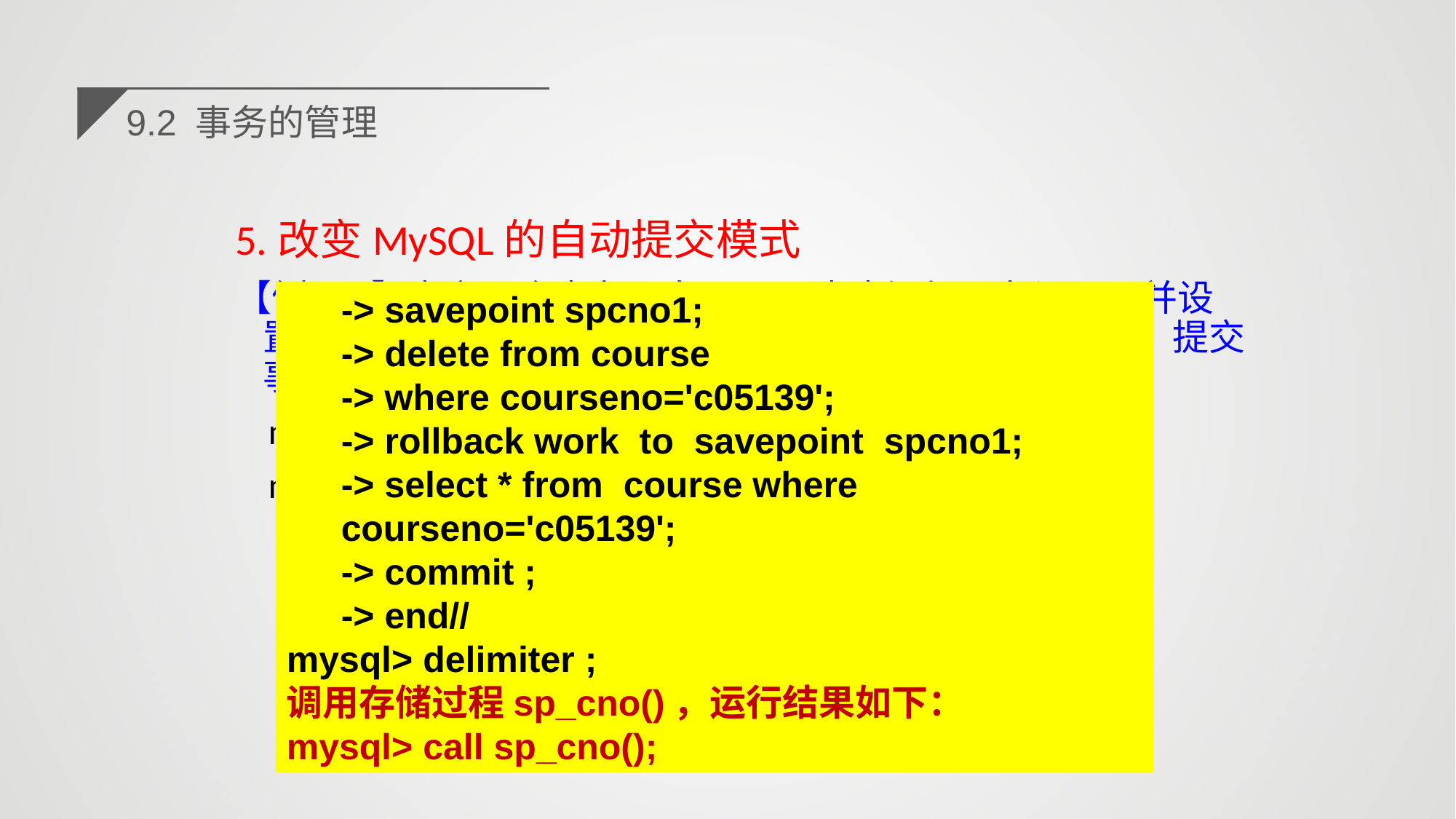

9.2 事务的管理

5.改变MySQL的自动提交模式
【例9.4】定义一个事务，向course表中添加一条记录，并设置保存点。然后再删除该记录，并回滚到事务的保存点，提交事务。
    mysql> delimiter //
    mysql> create procedure  sp_cno()
-> begin
-> start transaction;
-> insert into course
-> values('c05139','建模UML','选修',48,12,7);
-> savepoint spcno1;
-> delete from course
-> where courseno='c05139';
-> rollback work  to  savepoint  spcno1;
-> select * from  course where courseno='c05139';
-> commit ;
-> end//
mysql> delimiter ;
调用存储过程sp_cno()，运行结果如下：
mysql> call sp_cno();